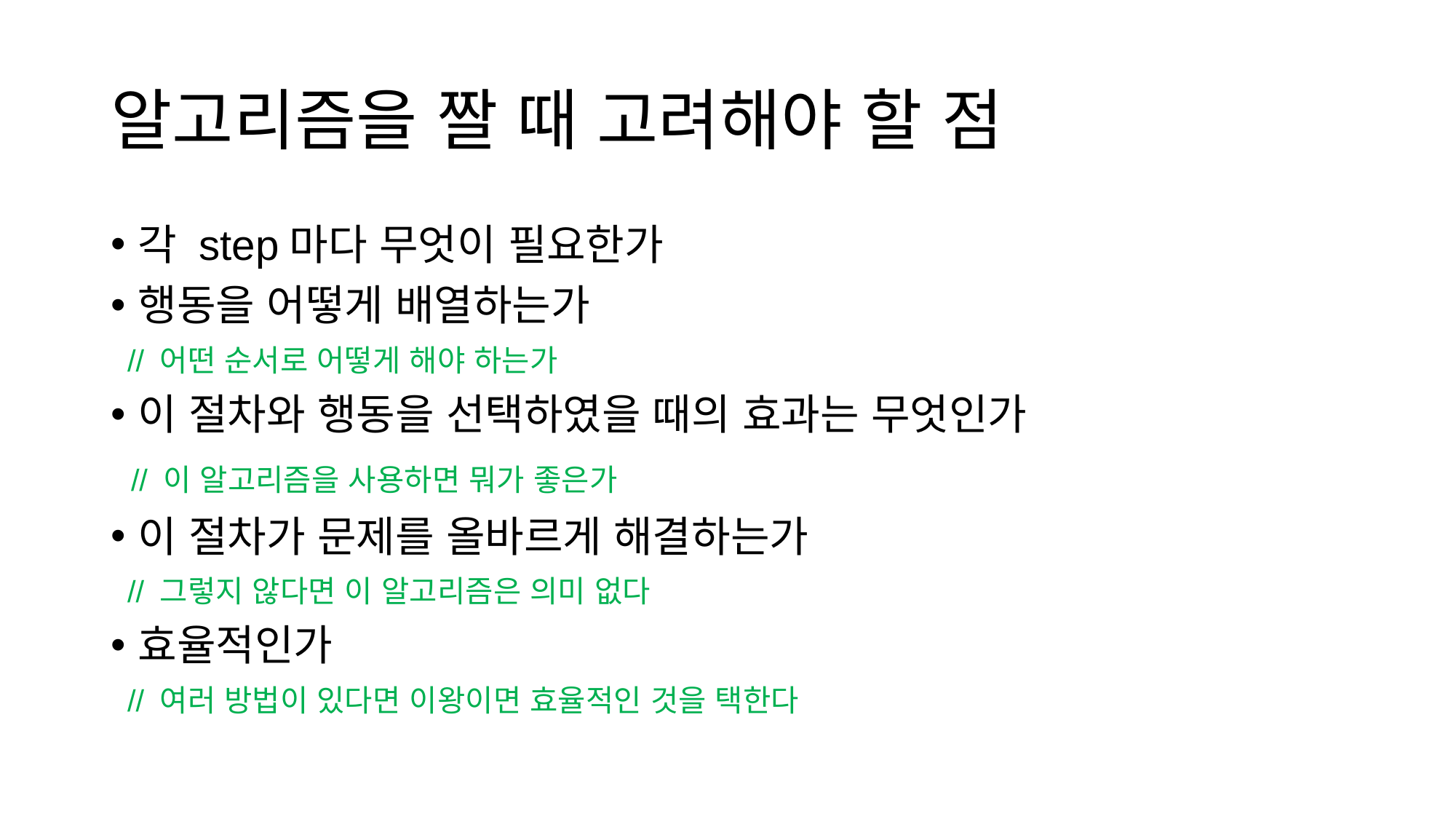

알고리즘을 짤 때 고려해야 할 점
각 step마다 무엇이 필요한가
행동을 어떻게 배열하는가
  // 어떤 순서로 어떻게 해야 하는가
이 절차와 행동을 선택하였을 때의 효과는 무엇인가
  // 이 알고리즘을 사용하면 뭐가 좋은가
이 절차가 문제를 올바르게 해결하는가
  // 그렇지 않다면 이 알고리즘은 의미 없다
효율적인가
  // 여러 방법이 있다면 이왕이면 효율적인 것을 택한다